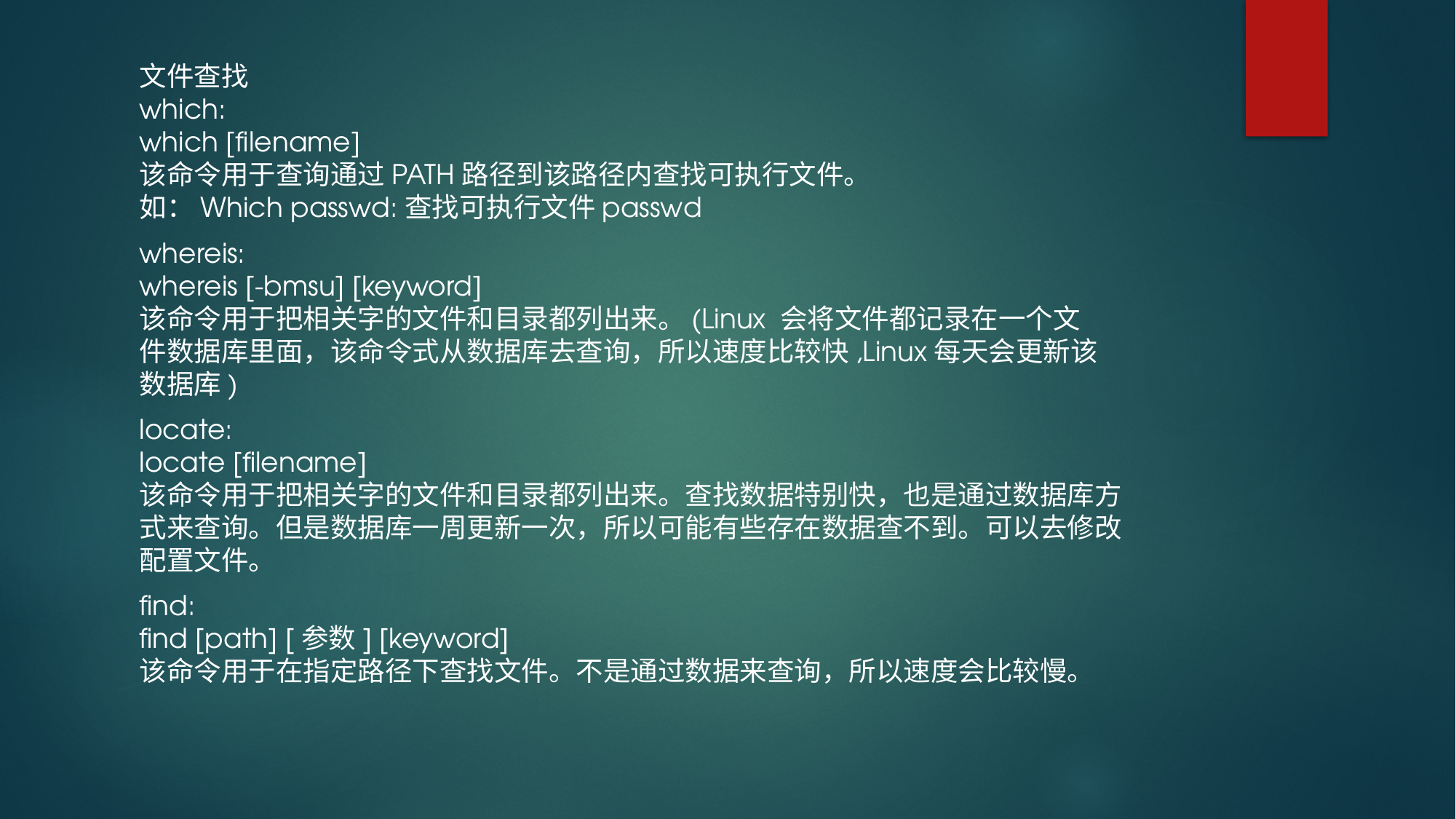

文件查找
which:
which [filename]
该命令用于查询通过PATH路径到该路径内查找可执行文件。
如：Which passwd:查找可执行文件passwd
whereis:
whereis [-bmsu] [keyword]
该命令用于把相关字的文件和目录都列出来。(Linux 会将文件都记录在一个文件数据库里面，该命令式从数据库去查询，所以速度比较快,Linux每天会更新该数据库)
locate:
locate [filename]
该命令用于把相关字的文件和目录都列出来。查找数据特别快，也是通过数据库方式来查询。但是数据库一周更新一次，所以可能有些存在数据查不到。可以去修改配置文件。
find:
find [path] [参数] [keyword]
该命令用于在指定路径下查找文件。不是通过数据来查询，所以速度会比较慢。